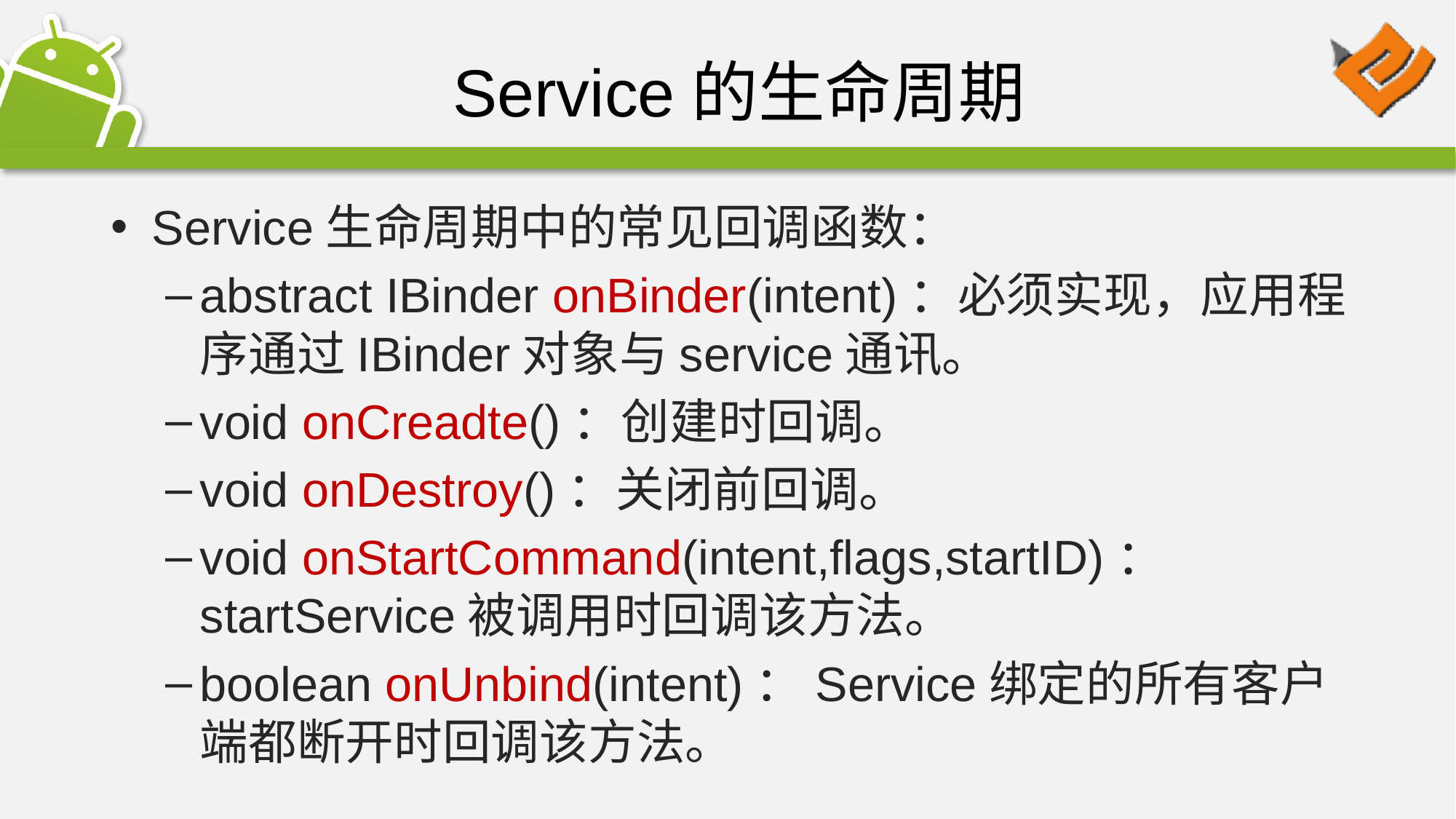

# Service的生命周期
Service生命周期中的常见回调函数：
abstract IBinder onBinder(intent)：必须实现，应用程序通过IBinder对象与service通讯。
void onCreadte()：创建时回调。
void onDestroy()：关闭前回调。
void onStartCommand(intent,flags,startID)：
startService被调用时回调该方法。
boolean onUnbind(intent)：Service绑定的所有客户端都断开时回调该方法。